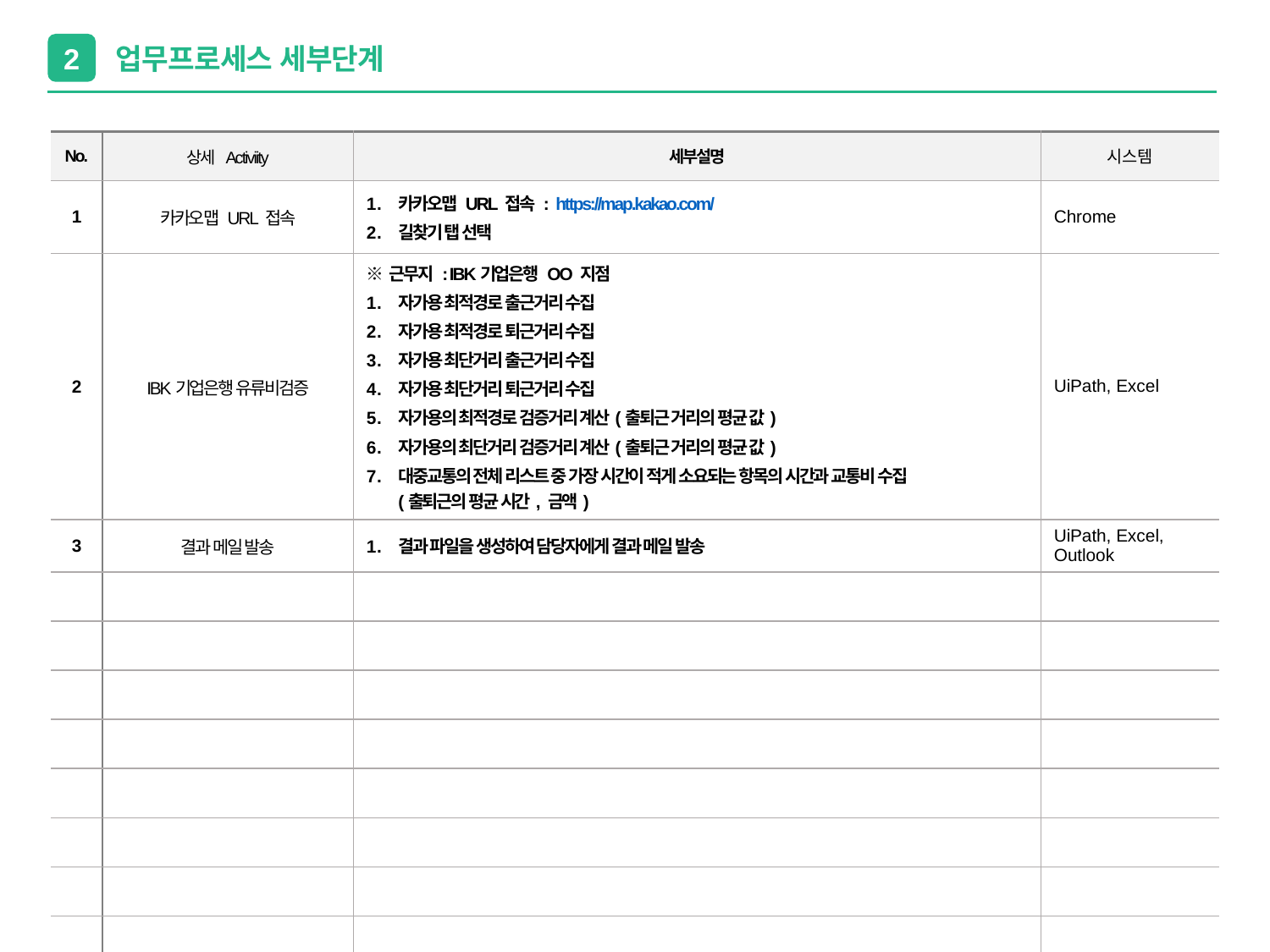

2
업무프로세스 세부단계
| No. | 상세 Activiity | 세부설명 | 시스템 |
| --- | --- | --- | --- |
| 1 | 카카오맵 URL 접속 | 카카오맵 URL 접속 : https://map.kakao.com/ 길찾기 탭 선택 | Chrome |
| 2 | IBK기업은행 유류비검증 | ※근무지 : IBK기업은행 OO 지점 자가용 최적경로 출근거리 수집 자가용 최적경로 퇴근거리 수집 자가용 최단거리 출근거리 수집 자가용 최단거리 퇴근거리 수집 자가용의 최적경로 검증거리 계산(출퇴근 거리의 평균 값) 자가용의 최단거리 검증거리 계산(출퇴근 거리의 평균 값) 대중교통의 전체 리스트 중 가장 시간이 적게 소요되는 항목의 시간과 교통비 수집 (출퇴근의 평균 시간, 금액) | UiPath, Excel |
| 3 | 결과 메일 발송 | 결과 파일을 생성하여 담당자에게 결과 메일 발송 | UiPath, Excel, Outlook |
|  |  |  |  |
|  |  |  |  |
|  |  |  |  |
|  |  |  |  |
|  |  |  |  |
|  |  |  |  |
|  |  |  |  |
|  |  |  |  |